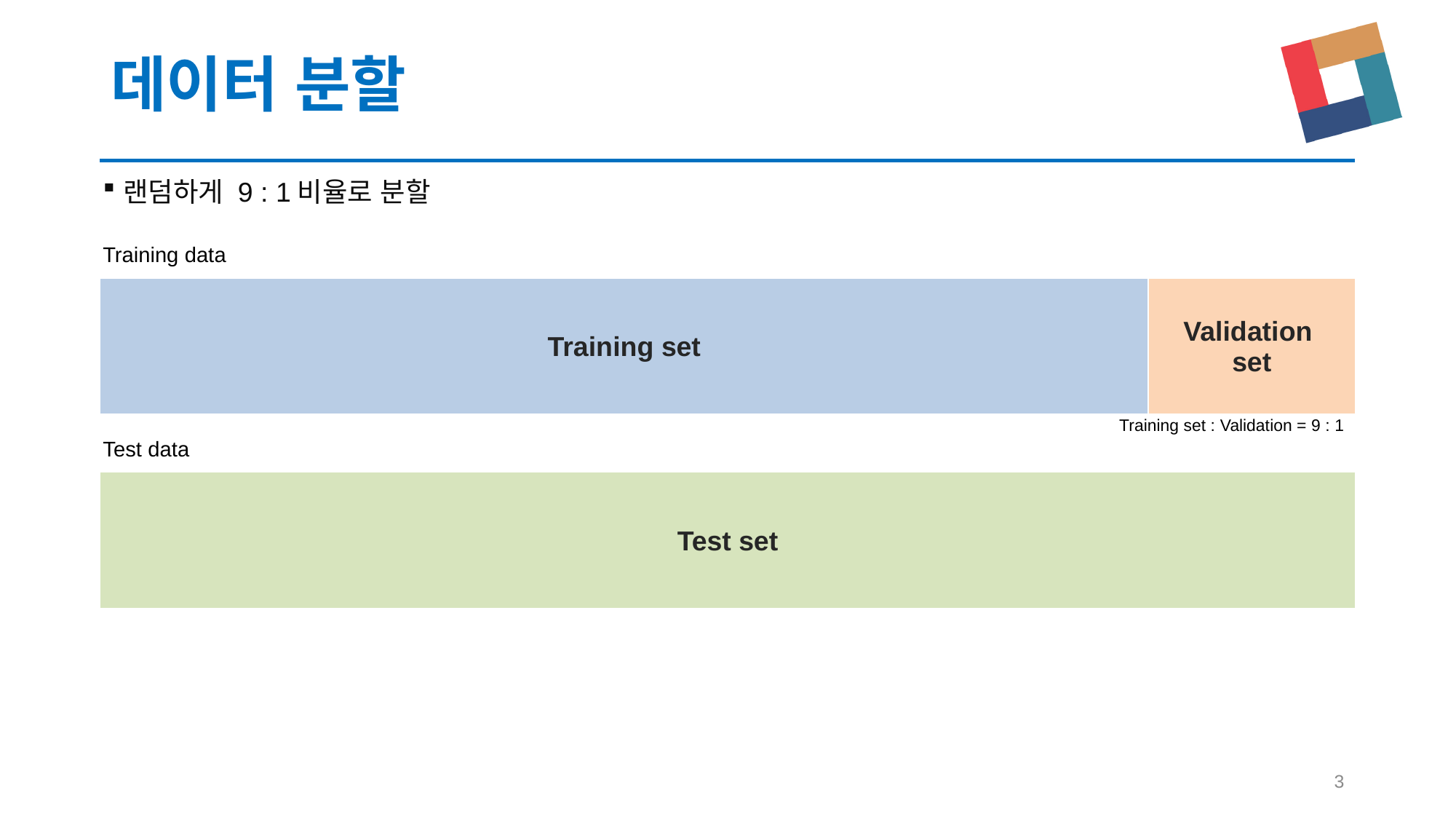

# 데이터 분할
랜덤하게 9 : 1비율로 분할
Training data
| Training set | Validation set |
| --- | --- |
Training set : Validation = 9 : 1
Test data
| Test set |
| --- |
3